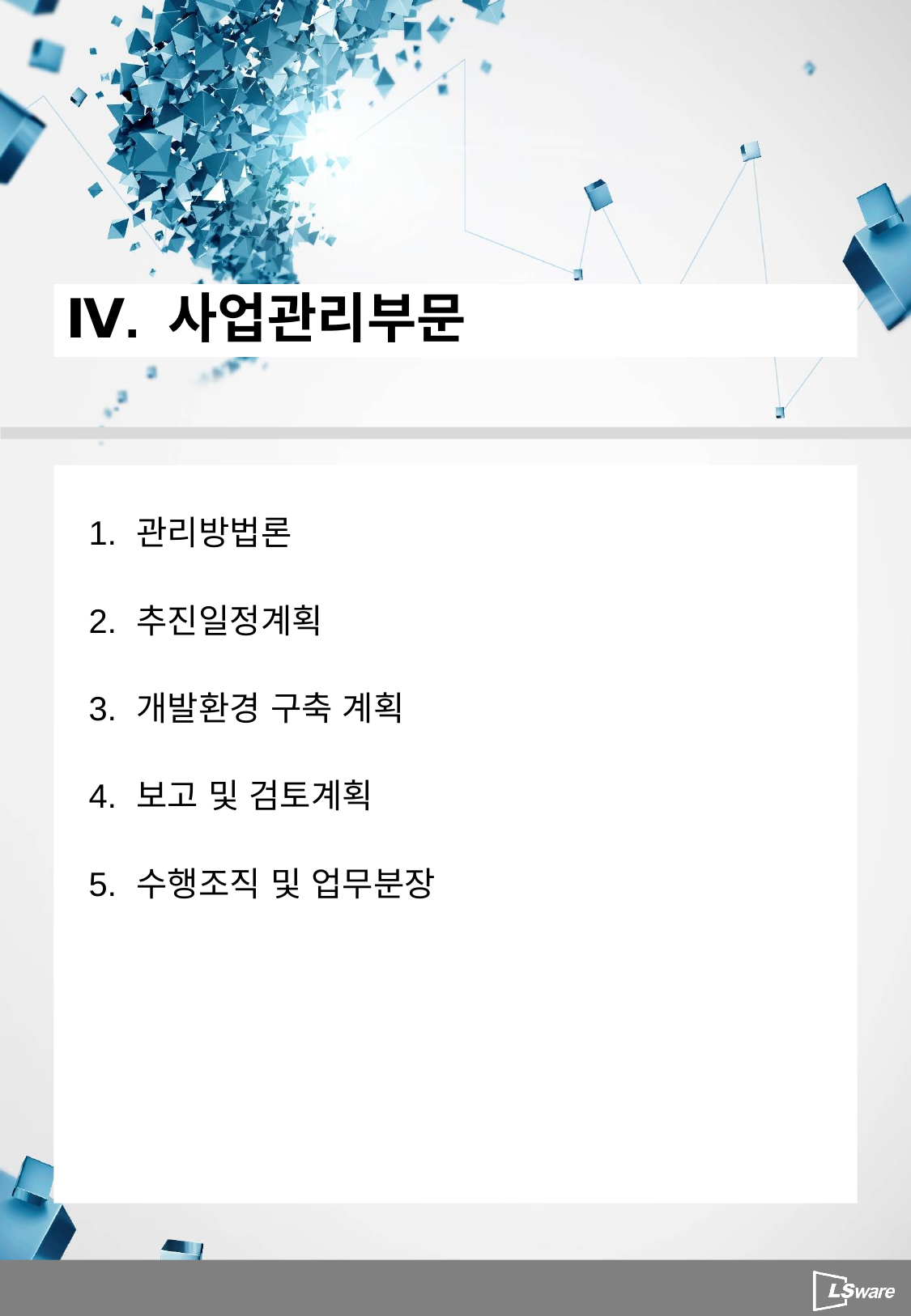

Ⅳ. 사업관리부문
관리방법론
추진일정계획
개발환경 구축 계획
보고 및 검토계획
수행조직 및 업무분장